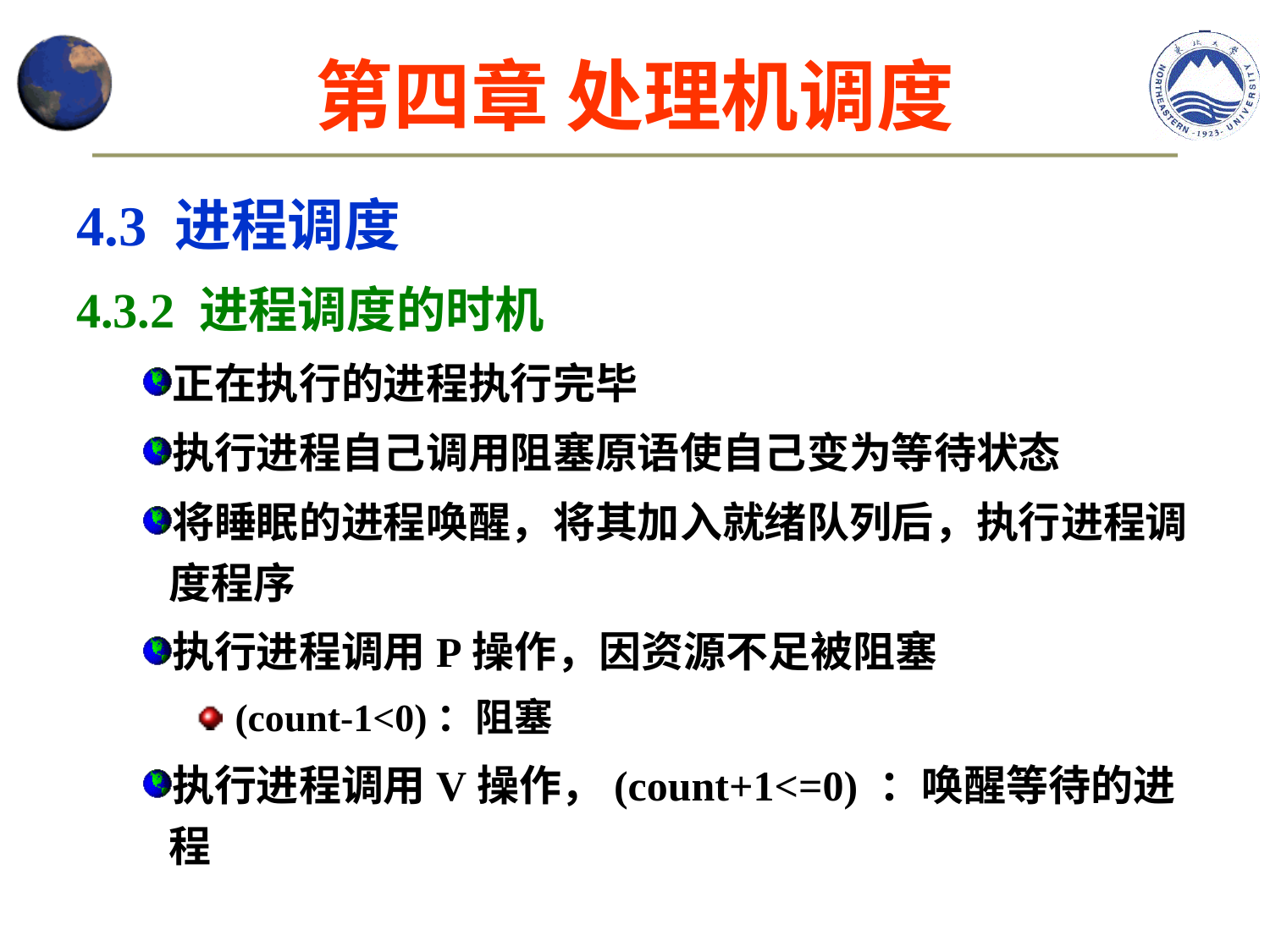

# 第四章 处理机调度
4.3 进程调度
4.3.2 进程调度的时机
正在执行的进程执行完毕
执行进程自己调用阻塞原语使自己变为等待状态
将睡眠的进程唤醒，将其加入就绪队列后，执行进程调度程序
执行进程调用P操作，因资源不足被阻塞
(count-1<0)：阻塞
执行进程调用V操作，(count+1<=0) ：唤醒等待的进程